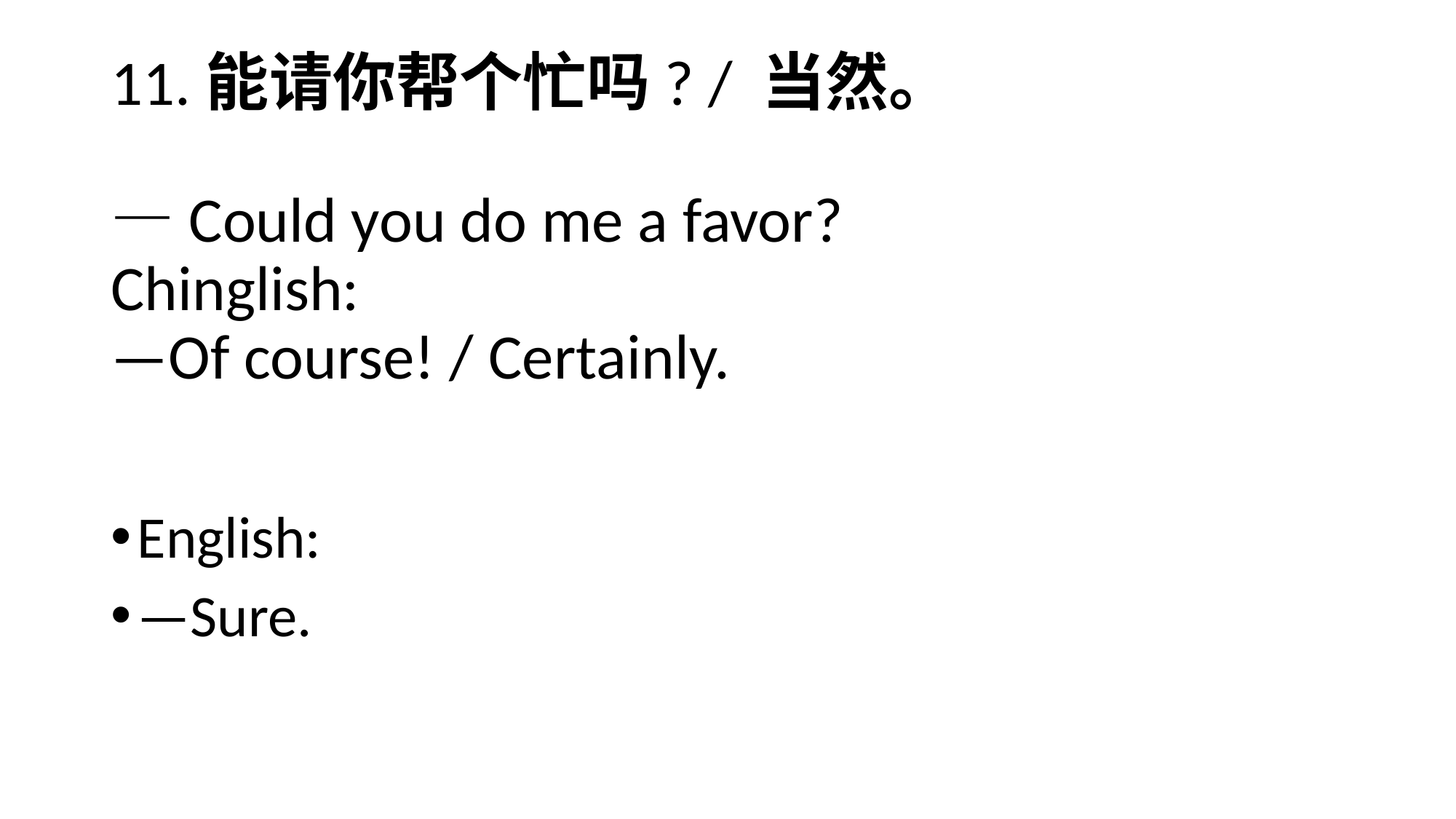

# 11.能请你帮个忙吗? / 当然。   —Could you do me a favor? Chinglish: —Of course! / Certainly.
English:
—Sure.